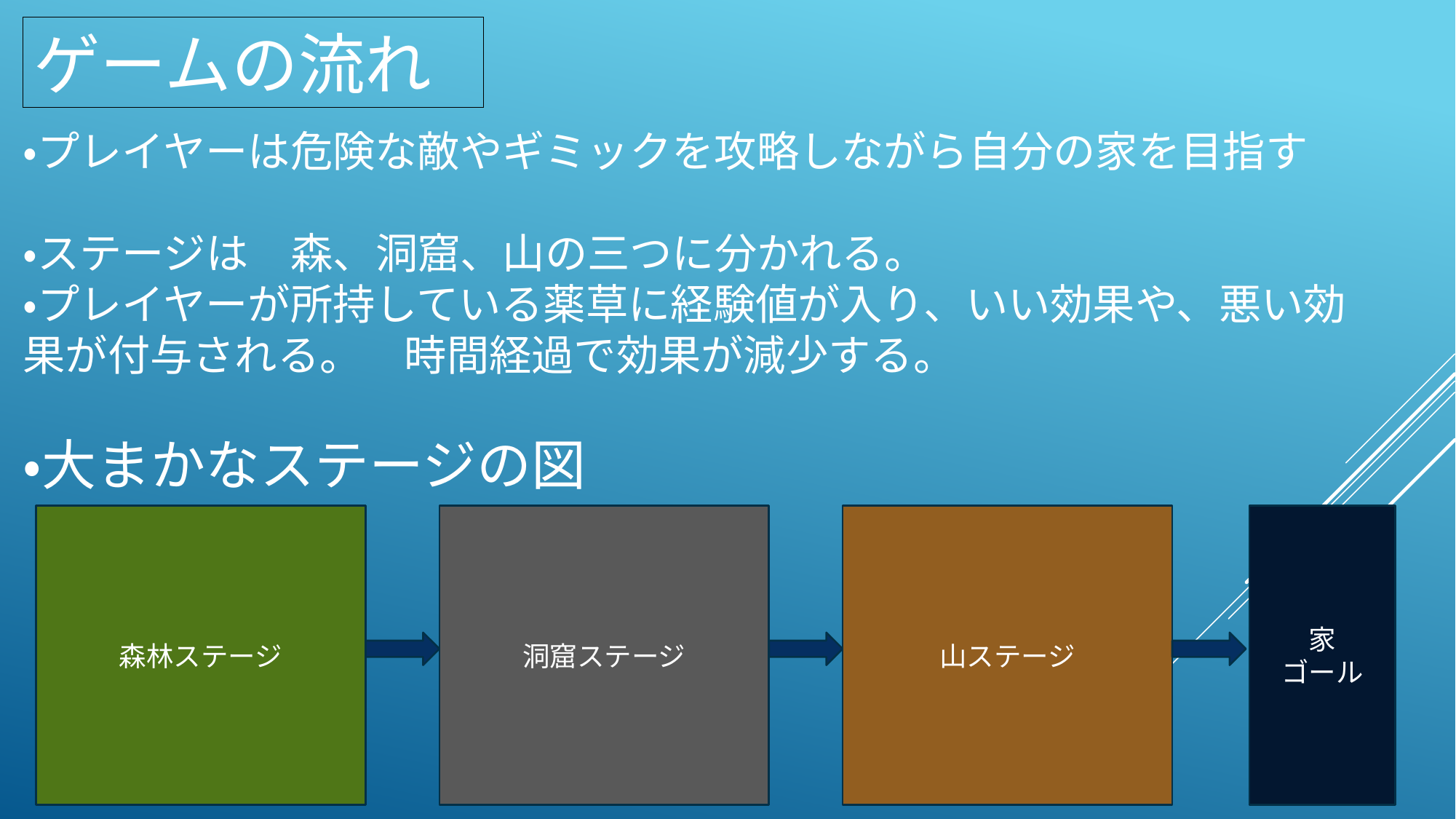

ゲームの流れ
・プレイヤーは危険な敵やギミックを攻略しながら自分の家を目指す

・ステージは　森、洞窟、山の三つに分かれる。
・プレイヤーが所持している薬草に経験値が入り、いい効果や、悪い効果が付与される。　時間経過で効果が減少する。

・大まかなステージの図
森林ステージ
洞窟ステージ
山ステージ
家
ゴール